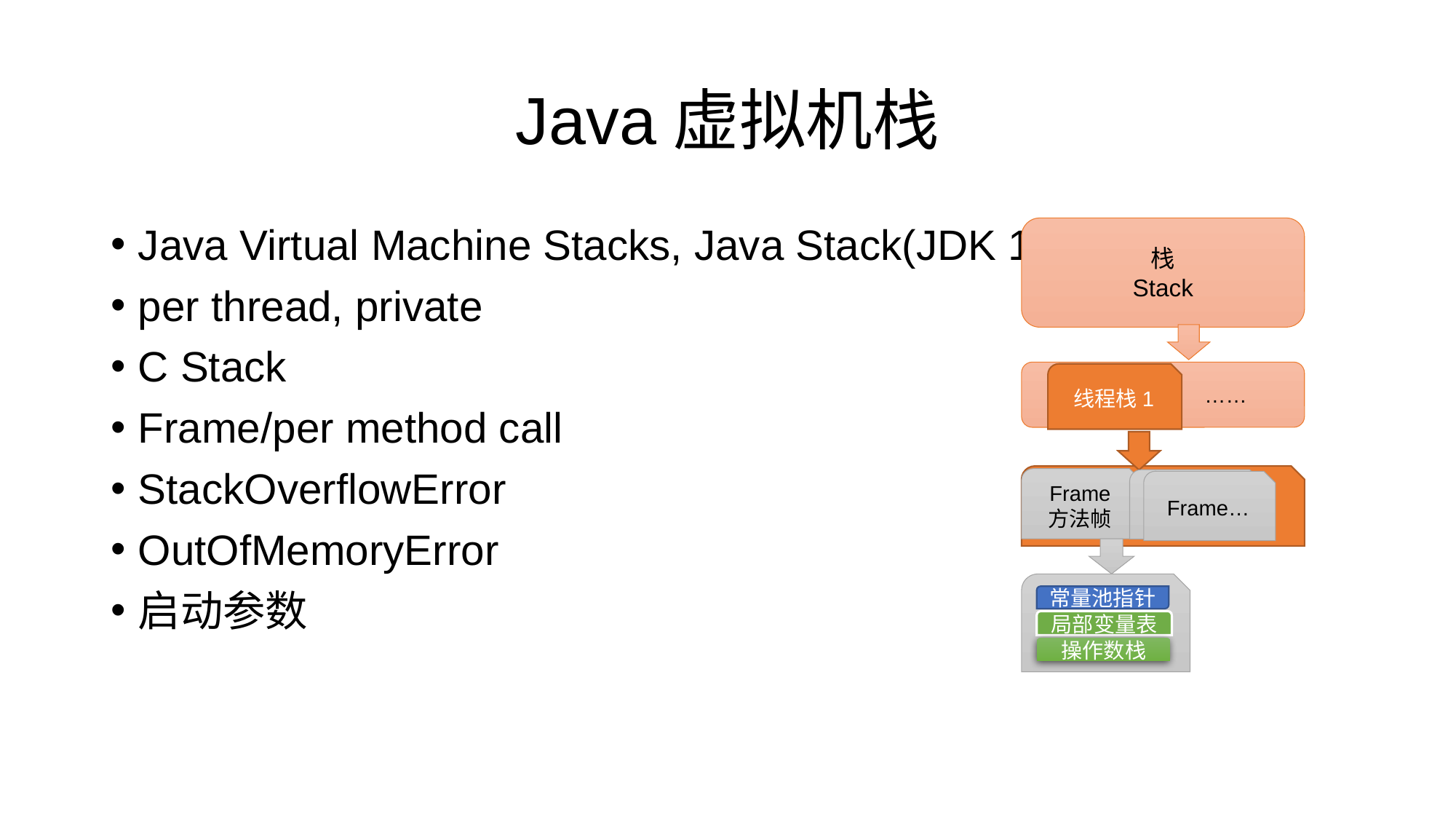

# Java虚拟机栈
Java Virtual Machine Stacks, Java Stack(JDK 1.0)
per thread, private
C Stack
Frame/per method call
StackOverflowError
OutOfMemoryError
启动参数
栈
Stack

                     ……
线程栈1

Frame
方法帧
Frame…
Frame…

常量池指针
局部变量表
操作数栈